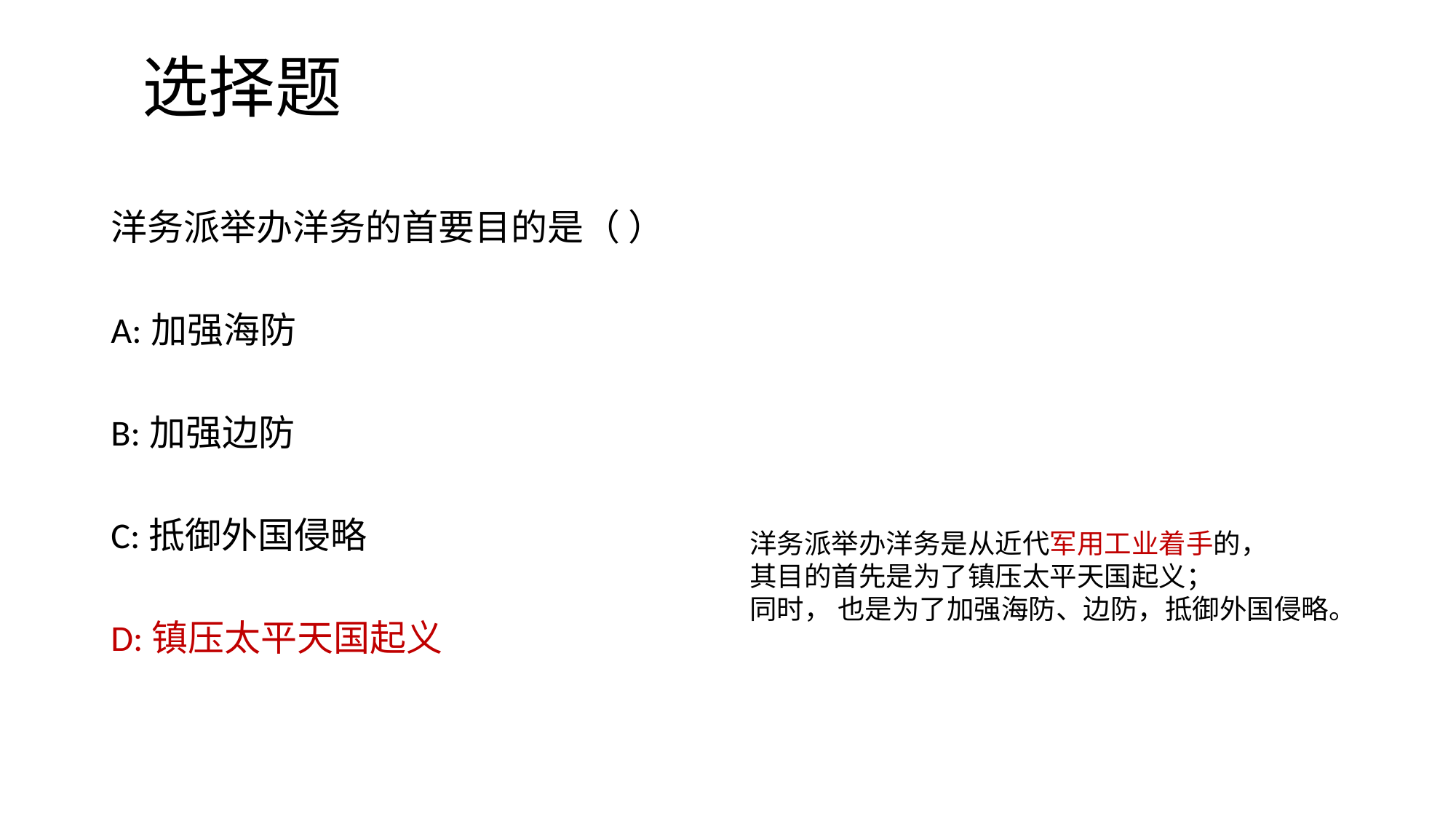

# 选择题
洋务派举办洋务的首要目的是（ ）
A:加强海防
B:加强边防
C:抵御外国侵略
D:镇压太平天国起义
洋务派举办洋务是从近代军用工业着手的，
其目的首先是为了镇压太平天国起义；
同时， 也是为了加强海防、边防，抵御外国侵略。